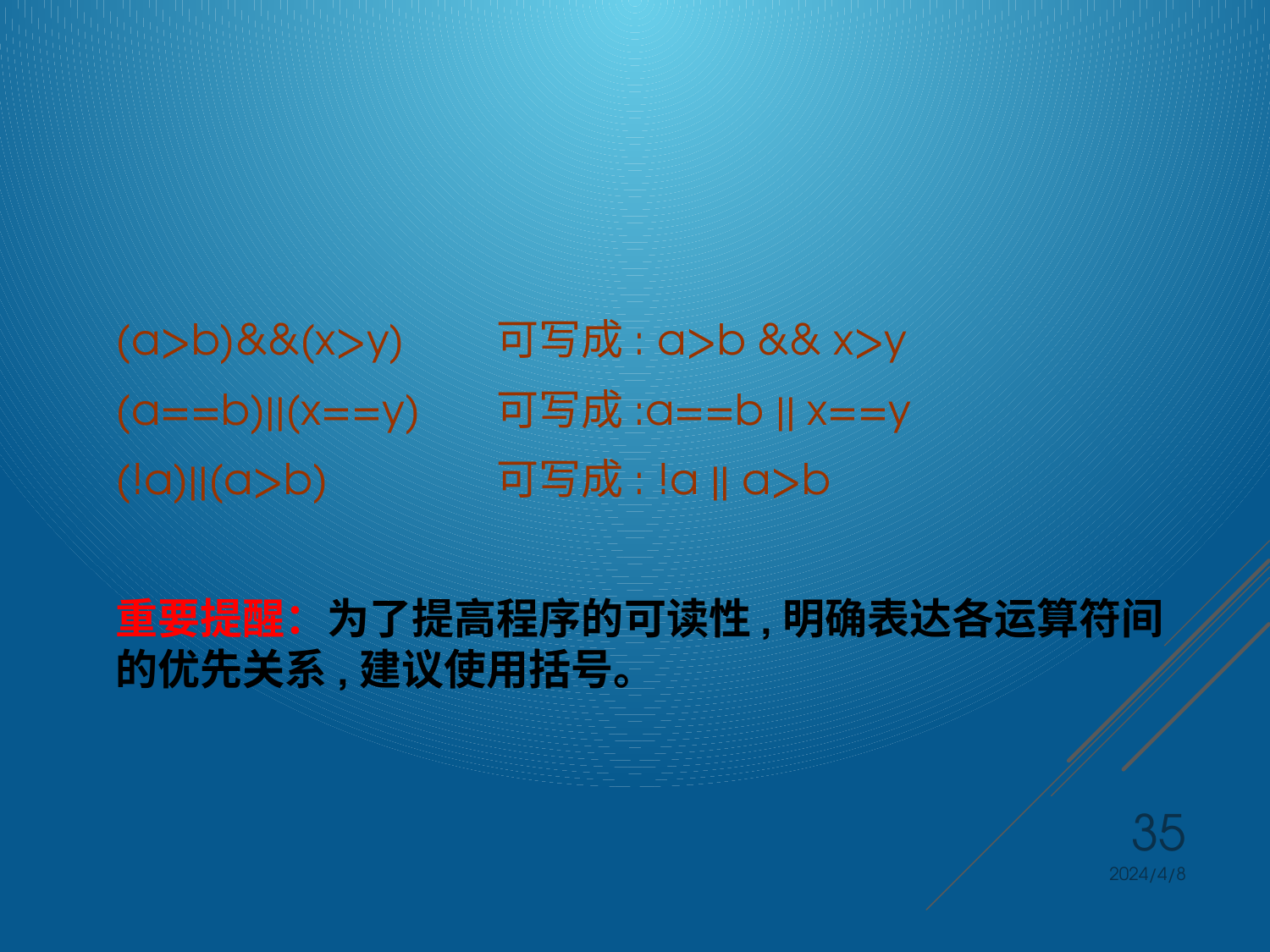

(a>b)&&(x>y)	可写成: a>b && x>y
	(a==b)||(x==y)	可写成:a==b || x==y
	(!a)||(a>b)		可写成: !a || a>b

	重要提醒：为了提高程序的可读性,明确表达各运算符间的优先关系,建议使用括号。
35
2024/4/8